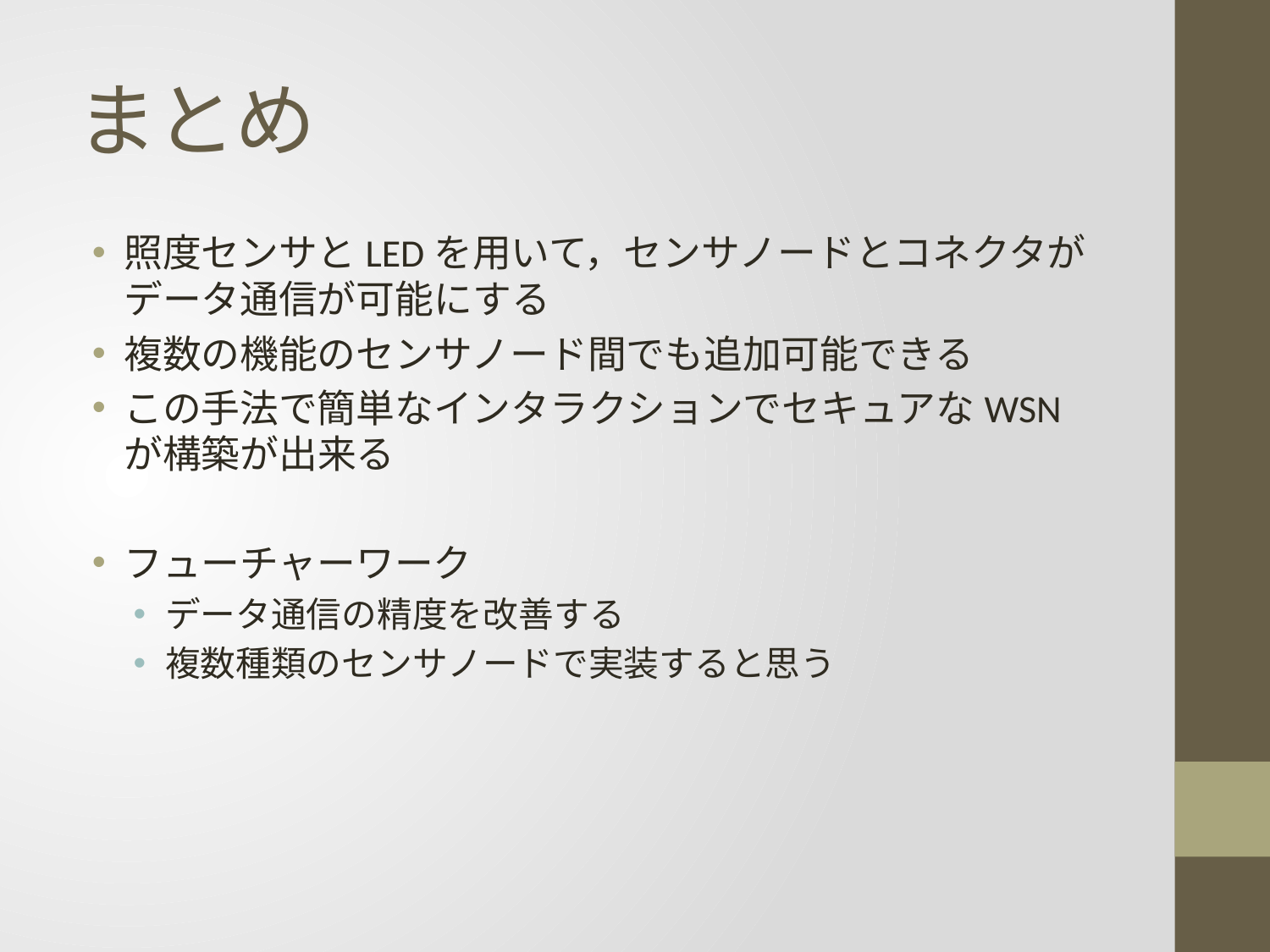

# まとめ
照度センサとLEDを用いて，センサノードとコネクタがデータ通信が可能にする
複数の機能のセンサノード間でも追加可能できる
この手法で簡単なインタラクションでセキュアなWSNが構築が出来る

フューチャーワーク
データ通信の精度を改善する
複数種類のセンサノードで実装すると思う